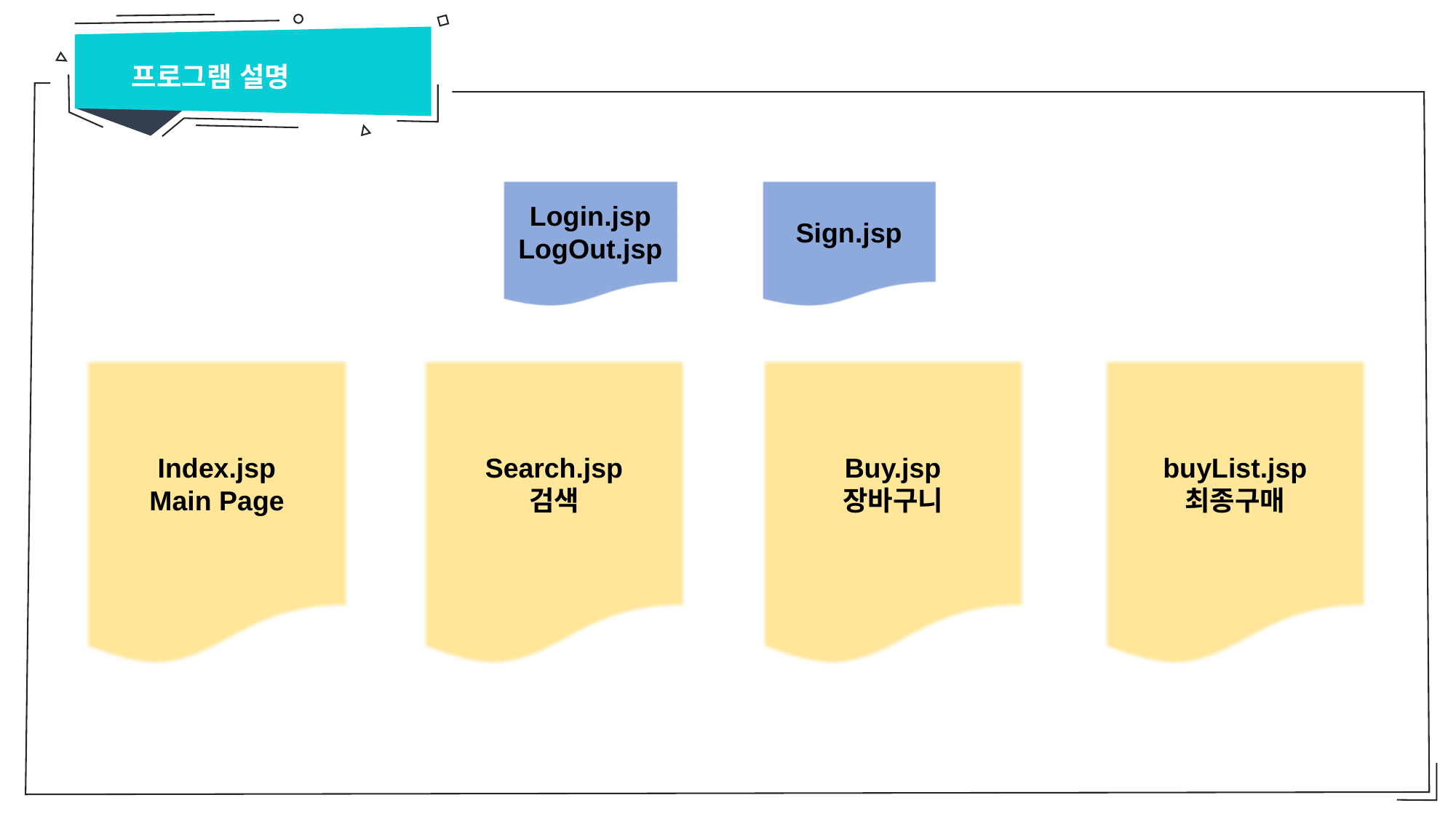

프로그램 설명

Login.jsp
LogOut.jsp
Sign.jsp
Index.jsp
Main Page
Search.jsp
검색
Buy.jsp
장바구니
buyList.jsp
최종구매